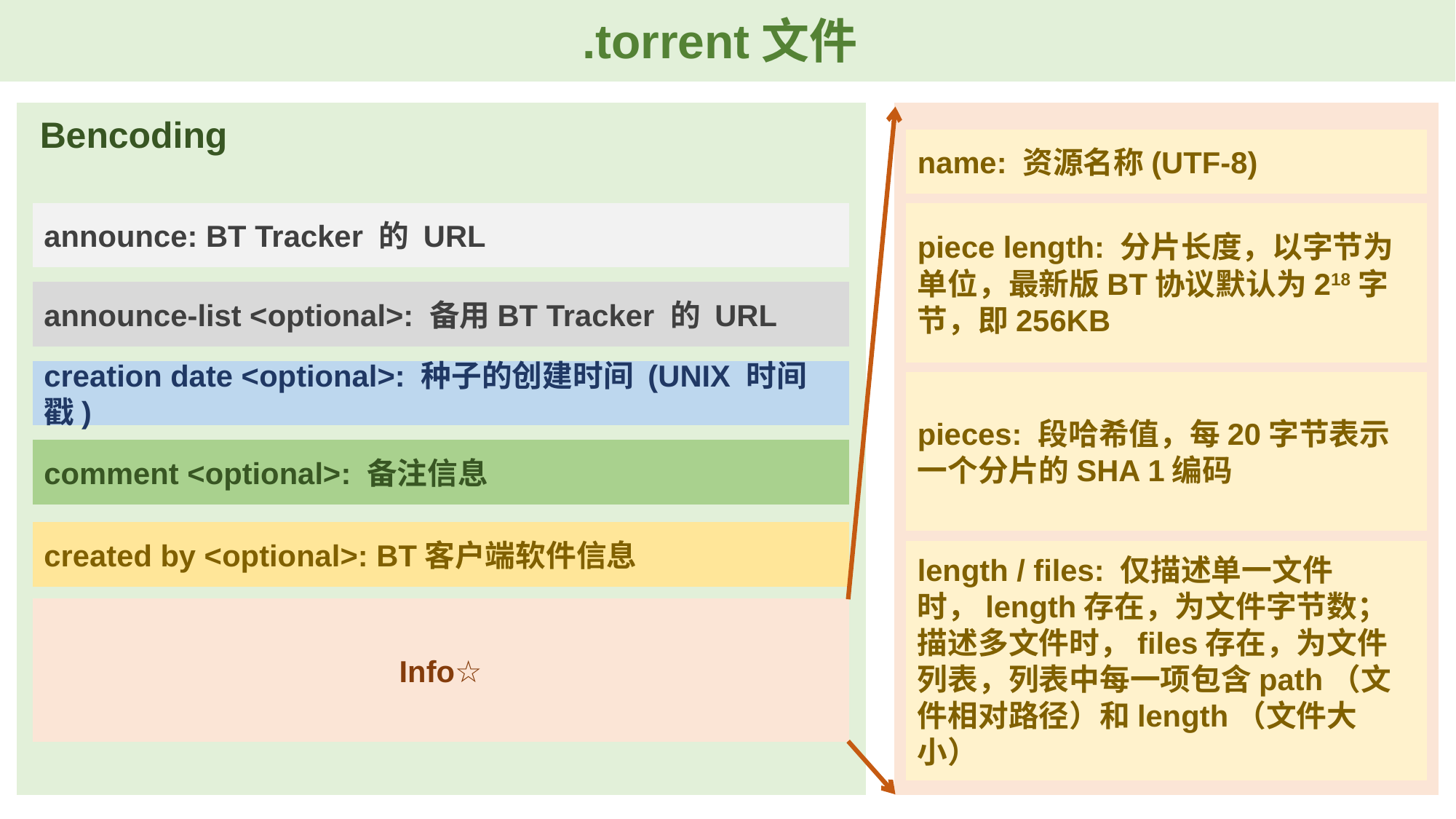

# .torrent文件

Bencoding
Kademlia 协议
name: 资源名称(UTF-8)
☆ 若节点ID与某个.torrent文件info_hash距离较近，那么该节点有责任知道这个文件的peers
announce: BT Tracker 的 URL
piece length: 分片长度，以字节为单位，最新版BT协议默认为218字节，即256KB
announce-list <optional>: 备用BT Tracker 的 URL
Node ID: 节点随机生成的SHA1 ID，与根据.torrent的info字段生成的info_hash大小相同，为160bit
creation date <optional>: 种子的创建时间 (UNIX 时间戳)
pieces: 段哈希值，每20字节表示一个分片的SHA 1编码
comment <optional>: 备注信息
Node Distance: 通过对Node ID进行XOR(异或)运算得到的值，值越大距离越远
created by <optional>: BT客户端软件信息
length / files: 仅描述单一文件时，length存在，为文件字节数；描述多文件时，files存在，为文件列表，列表中每一项包含path（文件相对路径）和length（文件大小）
Routing Table: 路由表，用于保存节点信息，采用LCP(最长公共前缀)来划分bucket(桶)，每个bucket最多保存K个节点。
Info☆